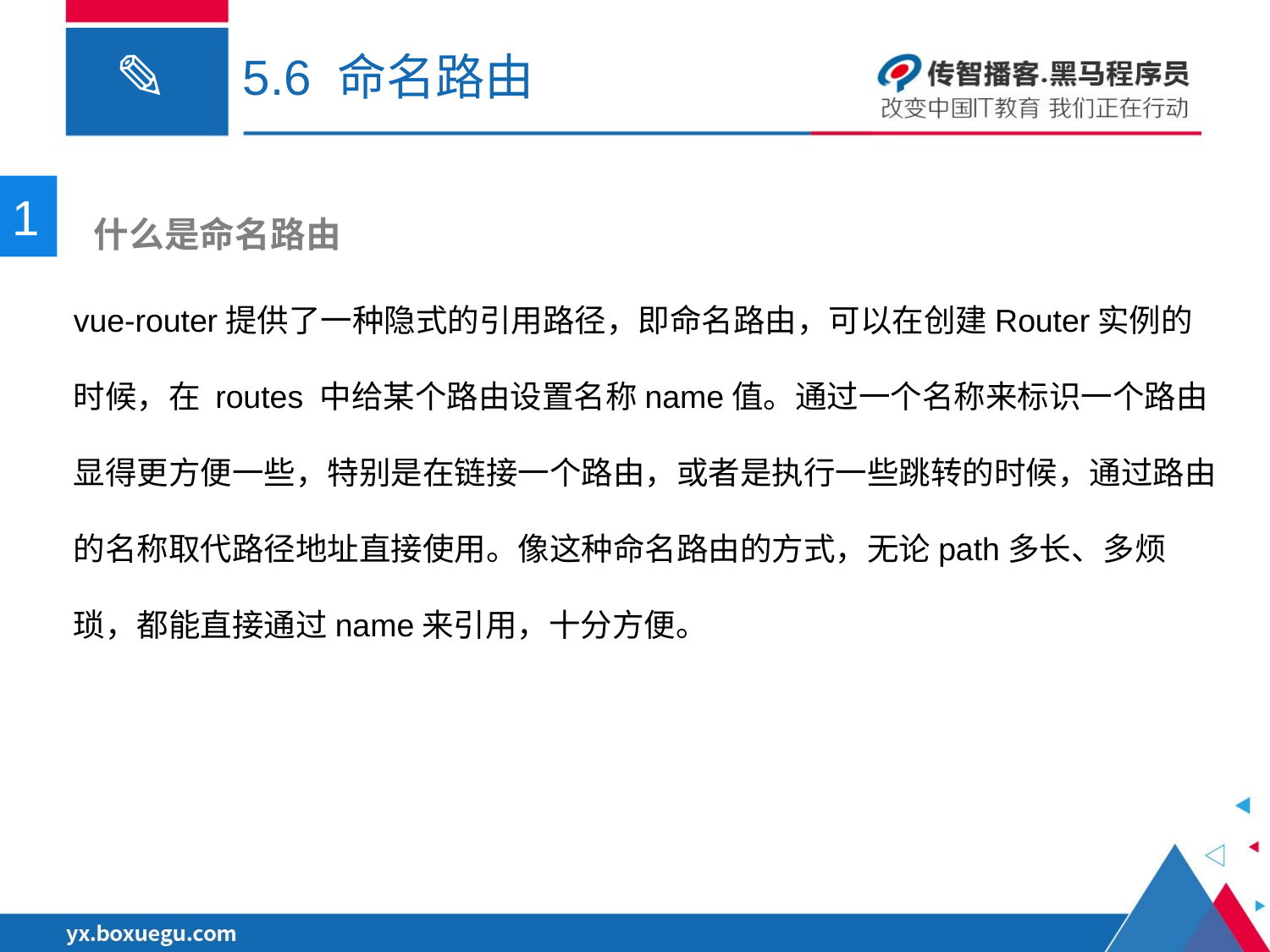

# 5.6 命名路由

1
  什么是命名路由
vue-router提供了一种隐式的引用路径，即命名路由，可以在创建Router实例的时候，在 routes 中给某个路由设置名称name值。通过一个名称来标识一个路由显得更方便一些，特别是在链接一个路由，或者是执行一些跳转的时候，通过路由的名称取代路径地址直接使用。像这种命名路由的方式，无论path多长、多烦琐，都能直接通过name来引用，十分方便。